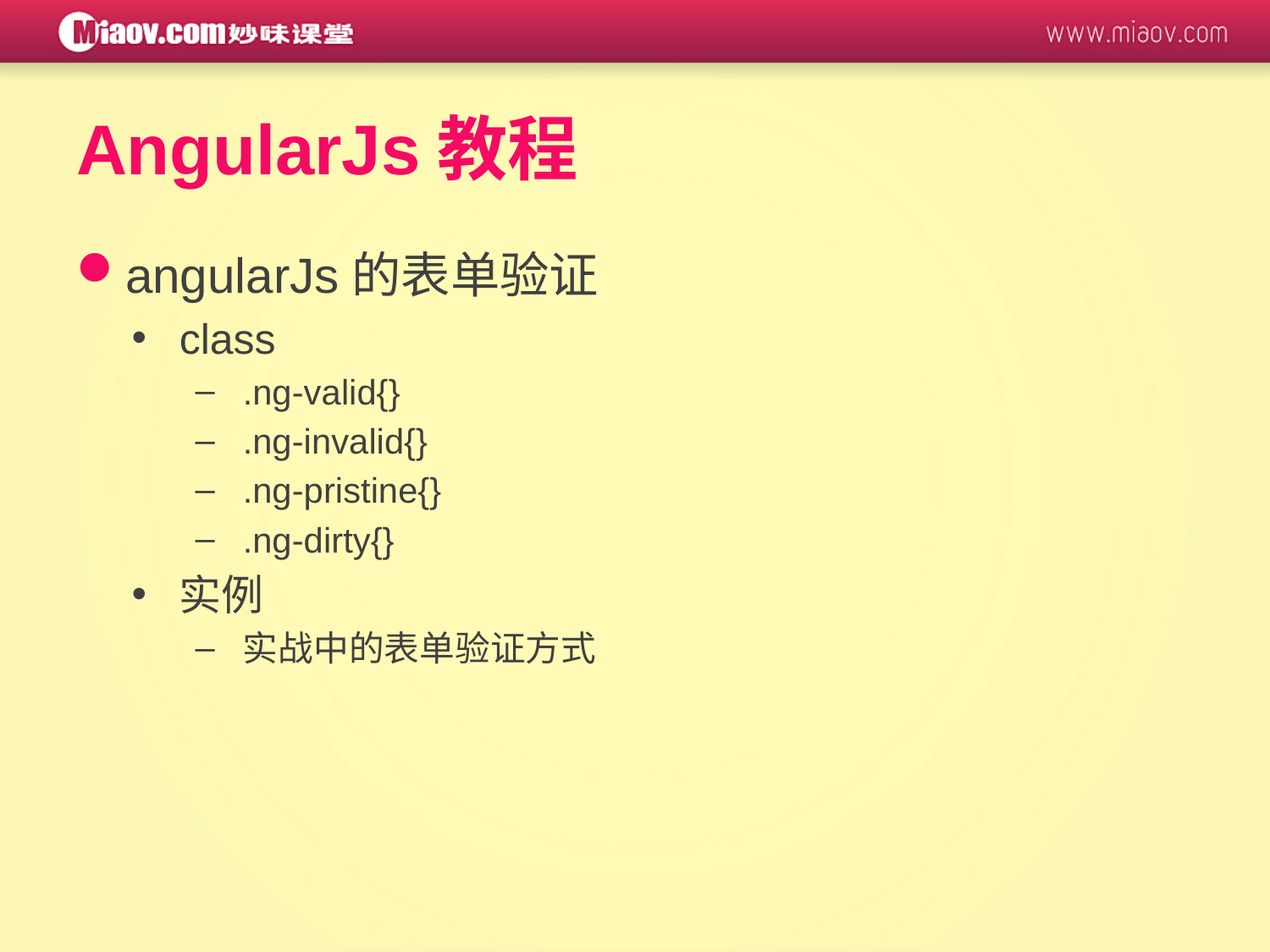

# AngularJs教程
angularJs的表单验证
class
.ng-valid{}
.ng-invalid{}
.ng-pristine{}
.ng-dirty{}
实例
实战中的表单验证方式